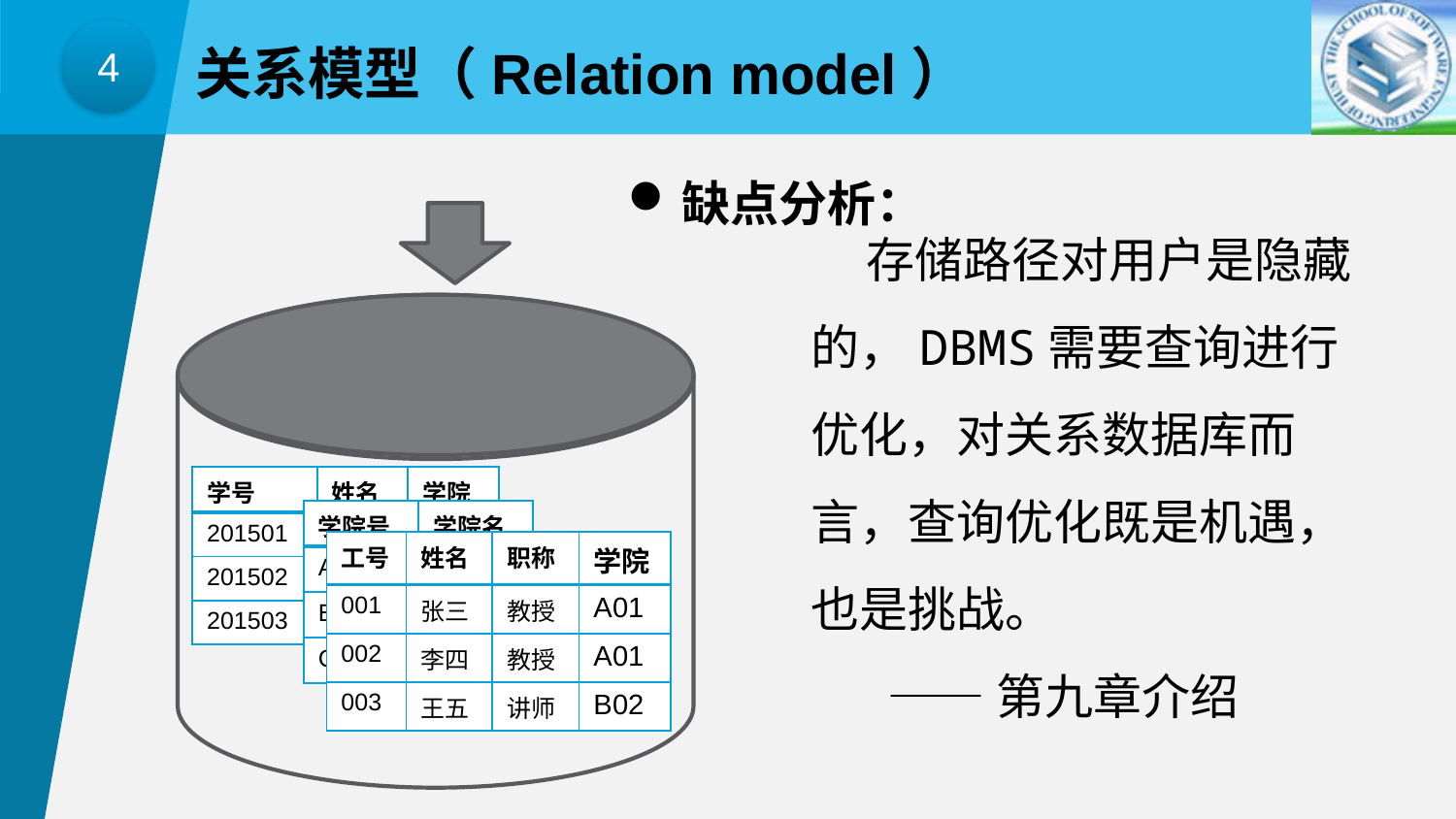

4
关系模型（Relation model）
缺点分析：
    存储路径对用户是隐藏的，DBMS需要查询进行优化，对关系数据库而言，查询优化既是机遇，也是挑战。
       ——第九章介绍

| 学号 | 姓名 | 学院 |
| --- | --- | --- |
| 201501 | 赵四 | A01 |
| 201502 | 刘能 | B02 |
| 201503 | 钱五 | C03 |
| 学院号 | 学院名 |
| --- | --- |
| A01 | 数学 |
| B02 | 电信 |
| C03 | 自控 |
| 工号 | 姓名 | 职称 | 学院 |
| --- | --- | --- | --- |
| 001 | 张三 | 教授 | A01 |
| 002 | 李四 | 教授 | A01 |
| 003 | 王五 | 讲师 | B02 |